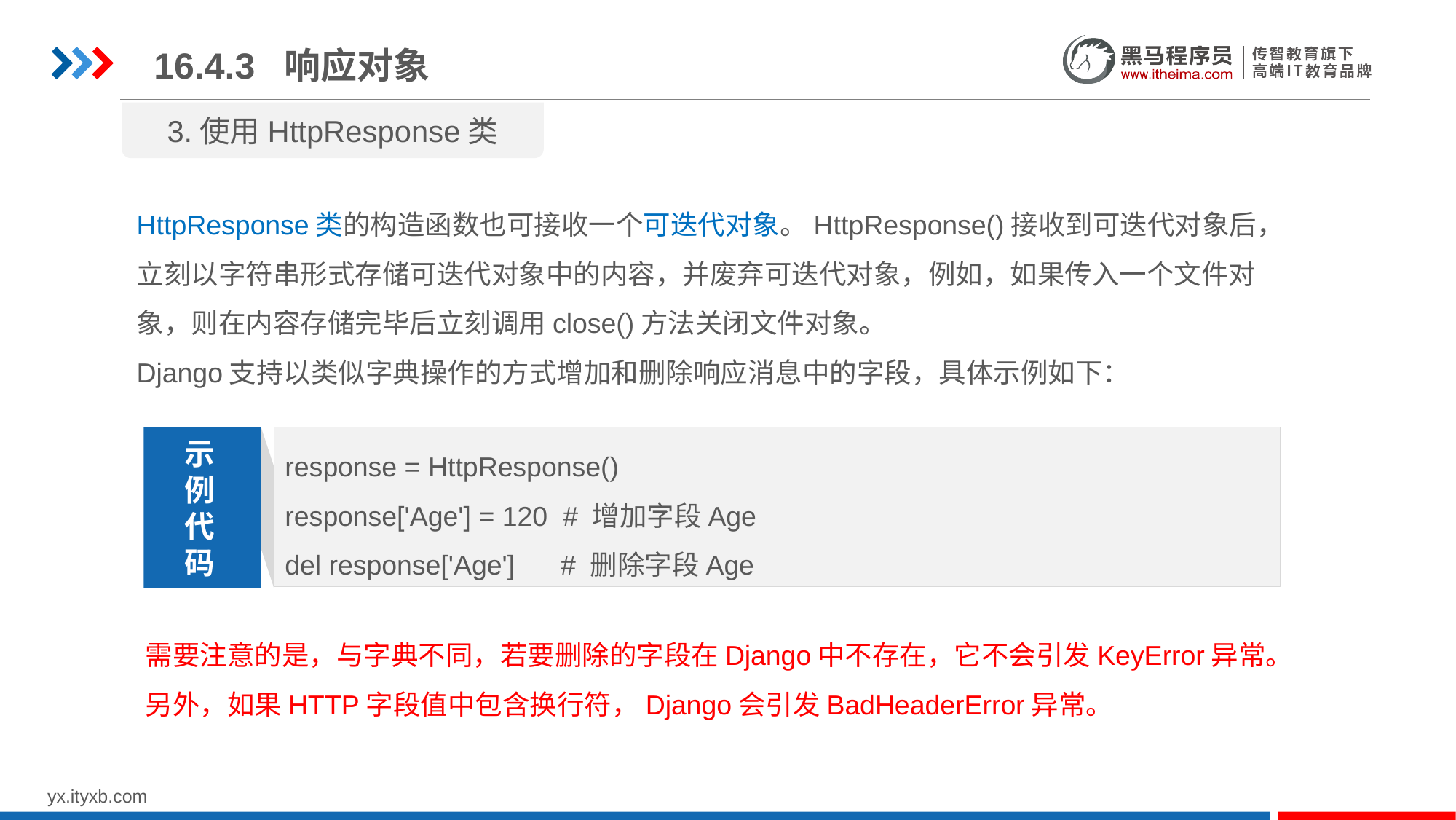

16.4.3  响应对象

3.使用HttpResponse类
HttpResponse类的构造函数也可接收一个可迭代对象。HttpResponse()接收到可迭代对象后，立刻以字符串形式存储可迭代对象中的内容，并废弃可迭代对象，例如，如果传入一个文件对象，则在内容存储完毕后立刻调用close()方法关闭文件对象。
Django支持以类似字典操作的方式增加和删除响应消息中的字段，具体示例如下：

response = HttpResponse()
response['Age'] = 120  # 增加字段Age
del response['Age']      # 删除字段Age
示
例
代
码
需要注意的是，与字典不同，若要删除的字段在Django中不存在，它不会引发KeyError异常。另外，如果HTTP字段值中包含换行符，Django会引发BadHeaderError异常。